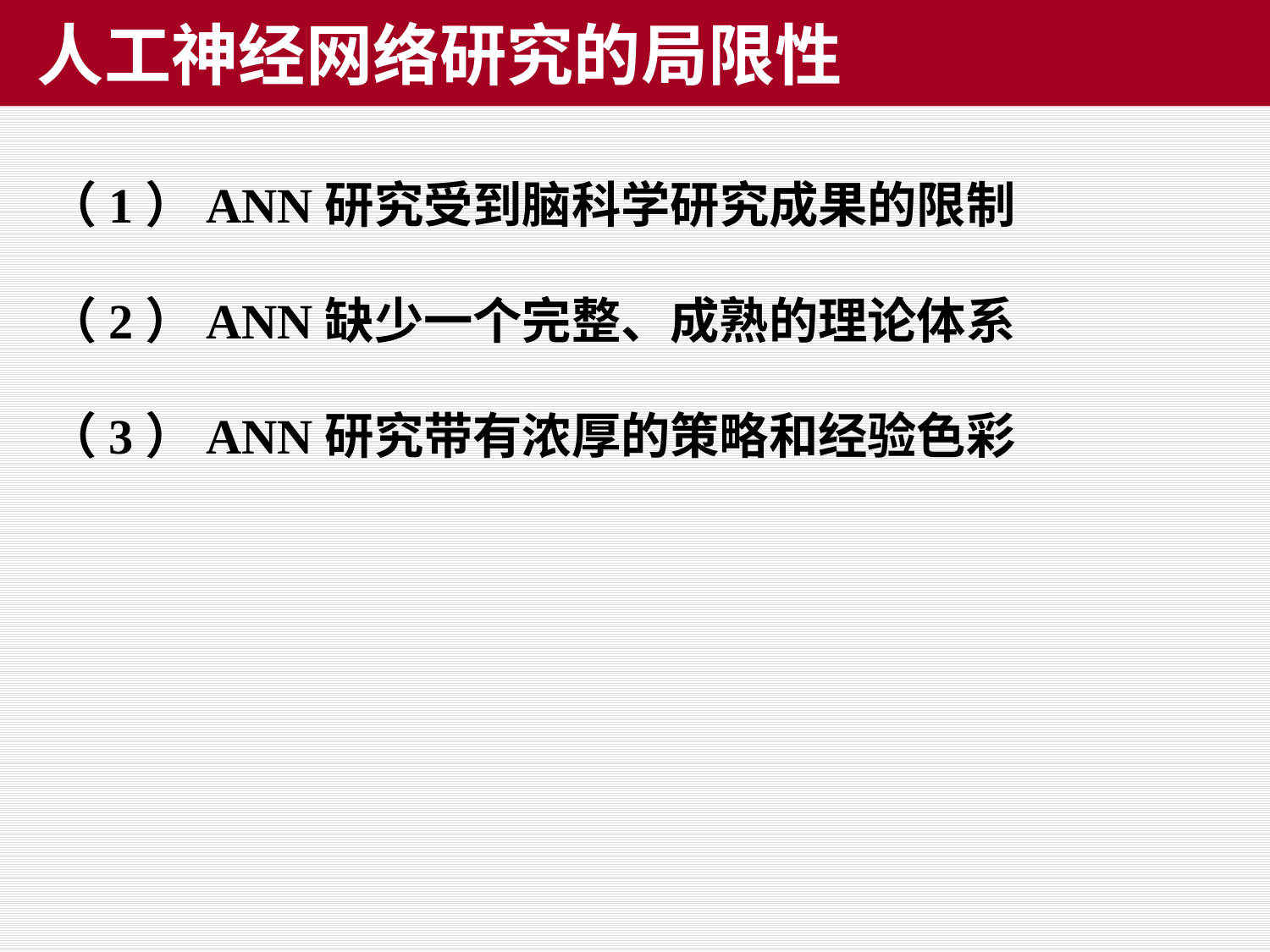

# 人工神经网络研究的局限性
（1）ANN研究受到脑科学研究成果的限制
（2）ANN缺少一个完整、成熟的理论体系
（3）ANN研究带有浓厚的策略和经验色彩